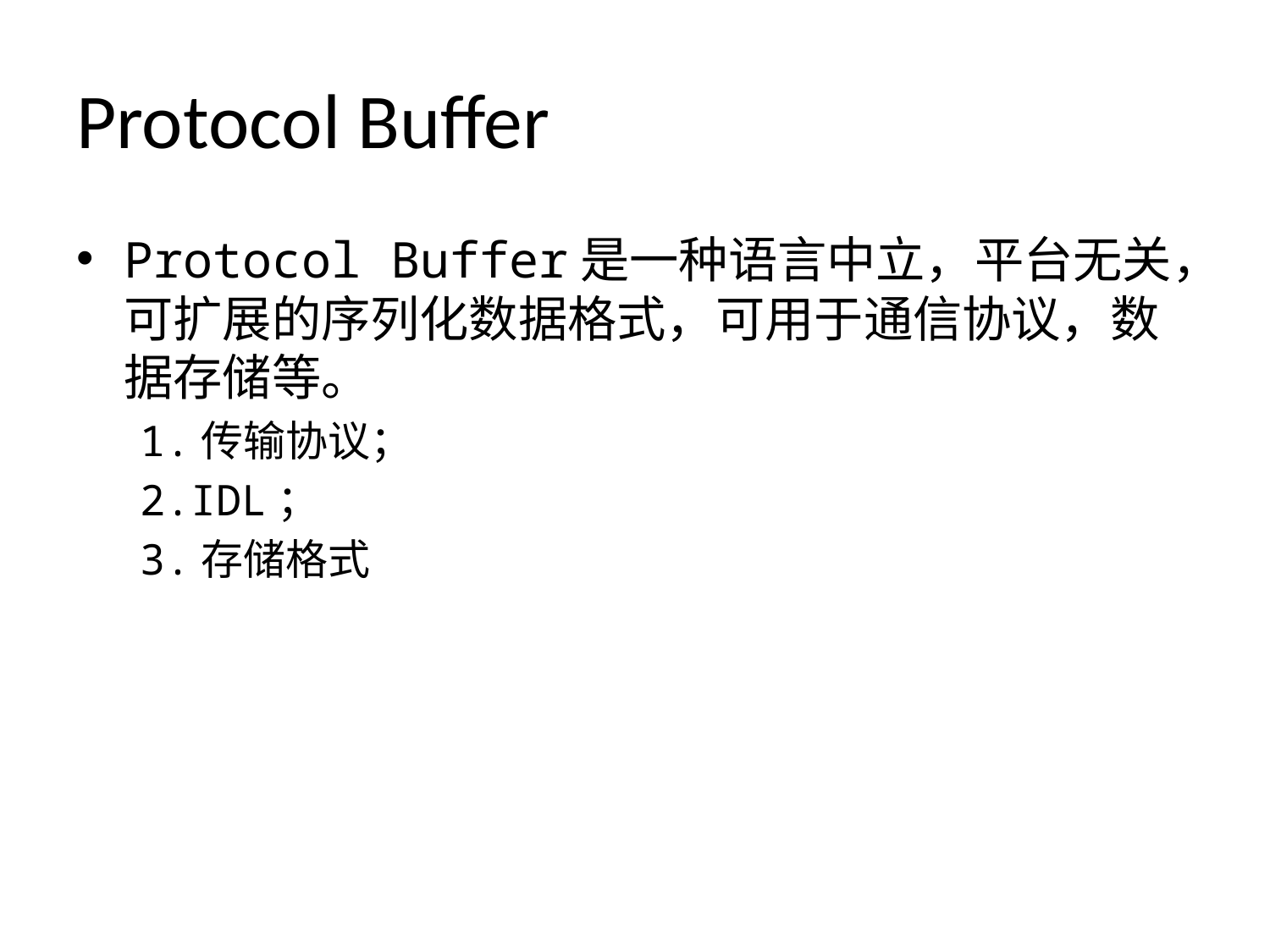

# Protocol Buffer
Protocol Buffer是一种语言中立，平台无关，可扩展的序列化数据格式，可用于通信协议，数据存储等。
1.传输协议；
2.IDL；
3.存储格式